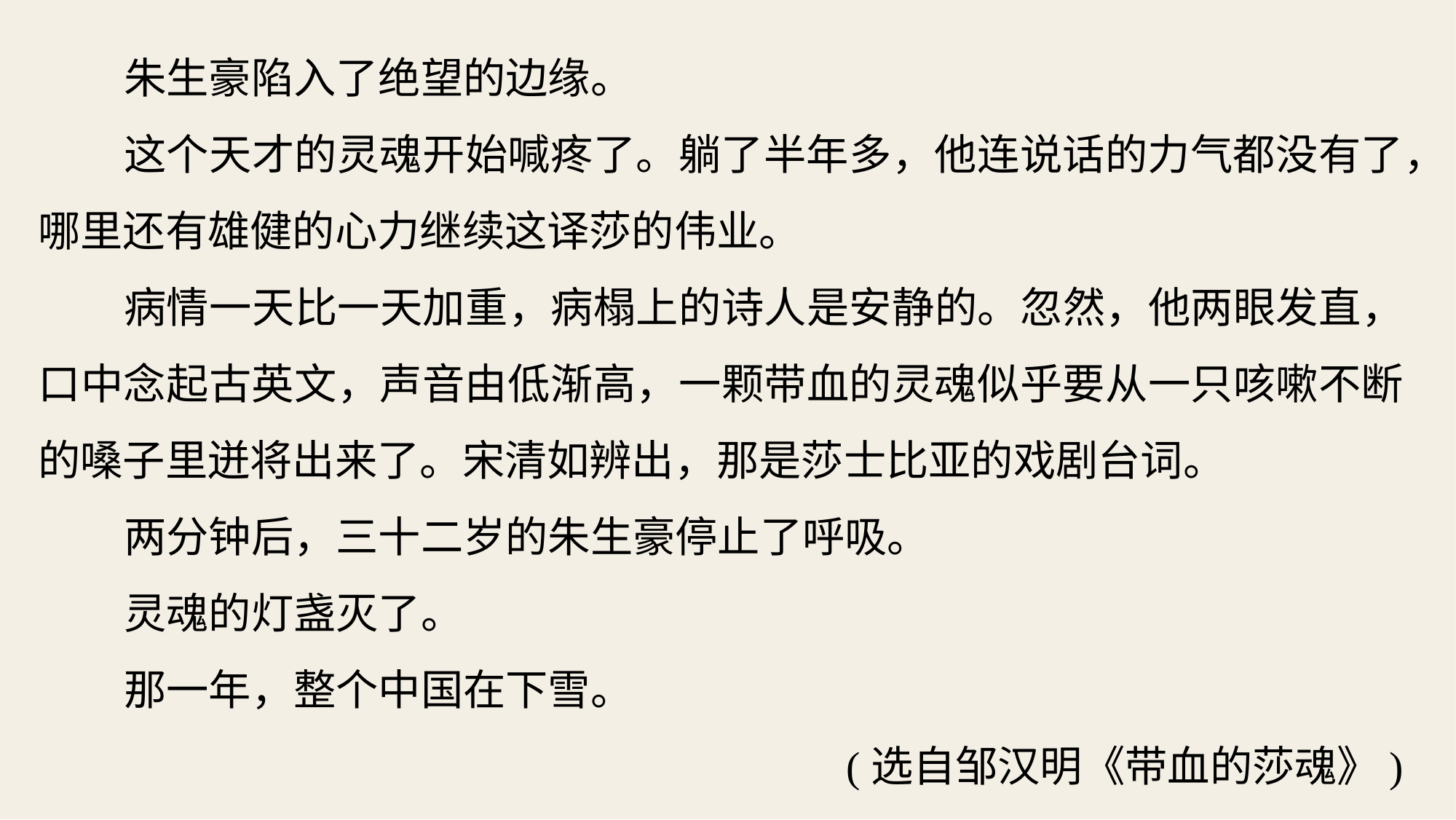

朱生豪陷入了绝望的边缘。
这个天才的灵魂开始喊疼了。躺了半年多，他连说话的力气都没有了，哪里还有雄健的心力继续这译莎的伟业。
病情一天比一天加重，病榻上的诗人是安静的。忽然，他两眼发直，口中念起古英文，声音由低渐高，一颗带血的灵魂似乎要从一只咳嗽不断的嗓子里迸将出来了。宋清如辨出，那是莎士比亚的戏剧台词。
两分钟后，三十二岁的朱生豪停止了呼吸。
灵魂的灯盏灭了。
那一年，整个中国在下雪。
(选自邹汉明《带血的莎魂》)